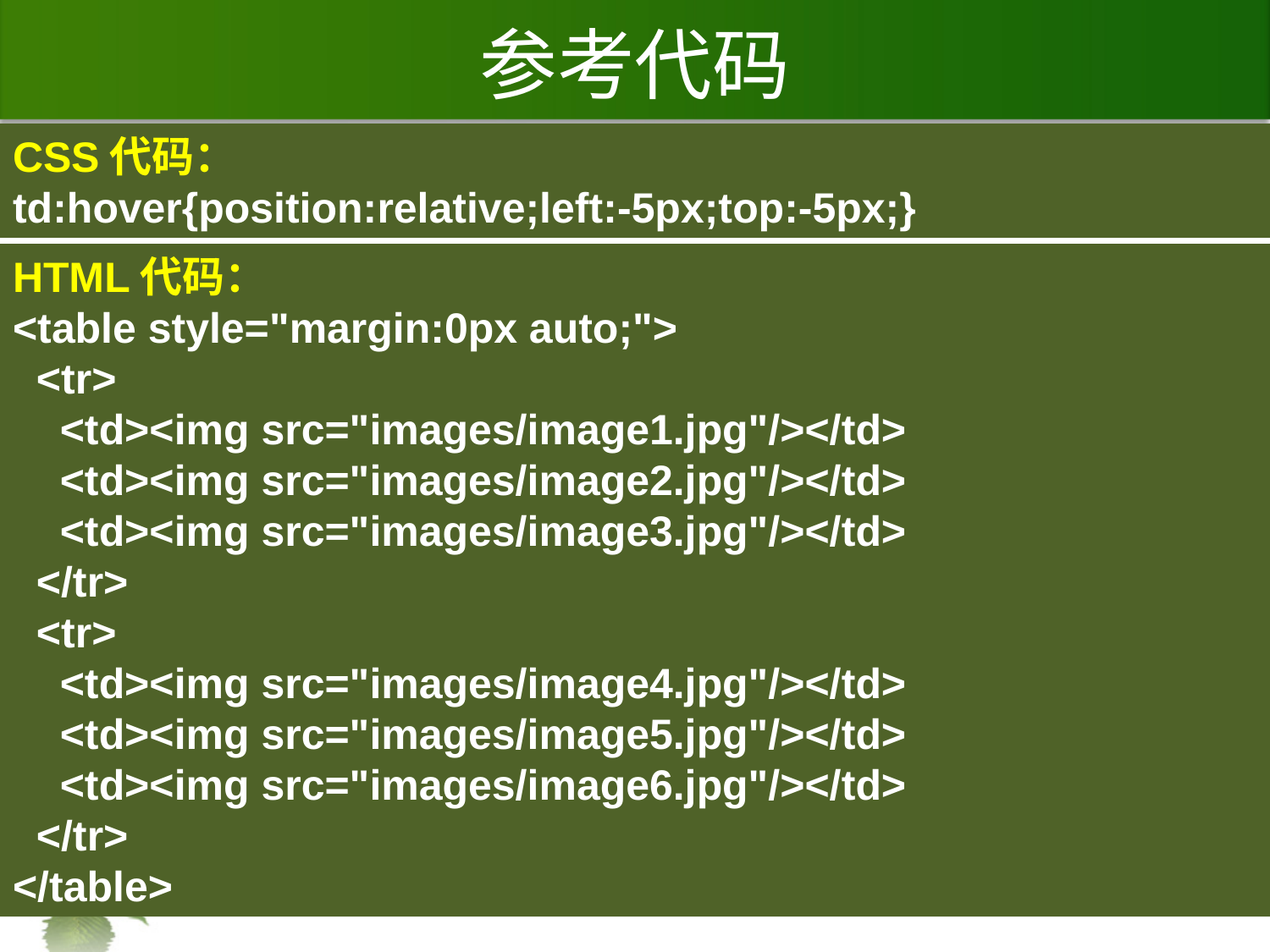

# 参考代码
CSS代码：
td:hover{position:relative;left:-5px;top:-5px;}
HTML代码：
<table style="margin:0px auto;">
  <tr>
    <td><img src="images/image1.jpg"/></td>
    <td><img src="images/image2.jpg"/></td>
    <td><img src="images/image3.jpg"/></td>
  </tr>
  <tr>
    <td><img src="images/image4.jpg"/></td>
    <td><img src="images/image5.jpg"/></td>
    <td><img src="images/image6.jpg"/></td>
  </tr>
</table>